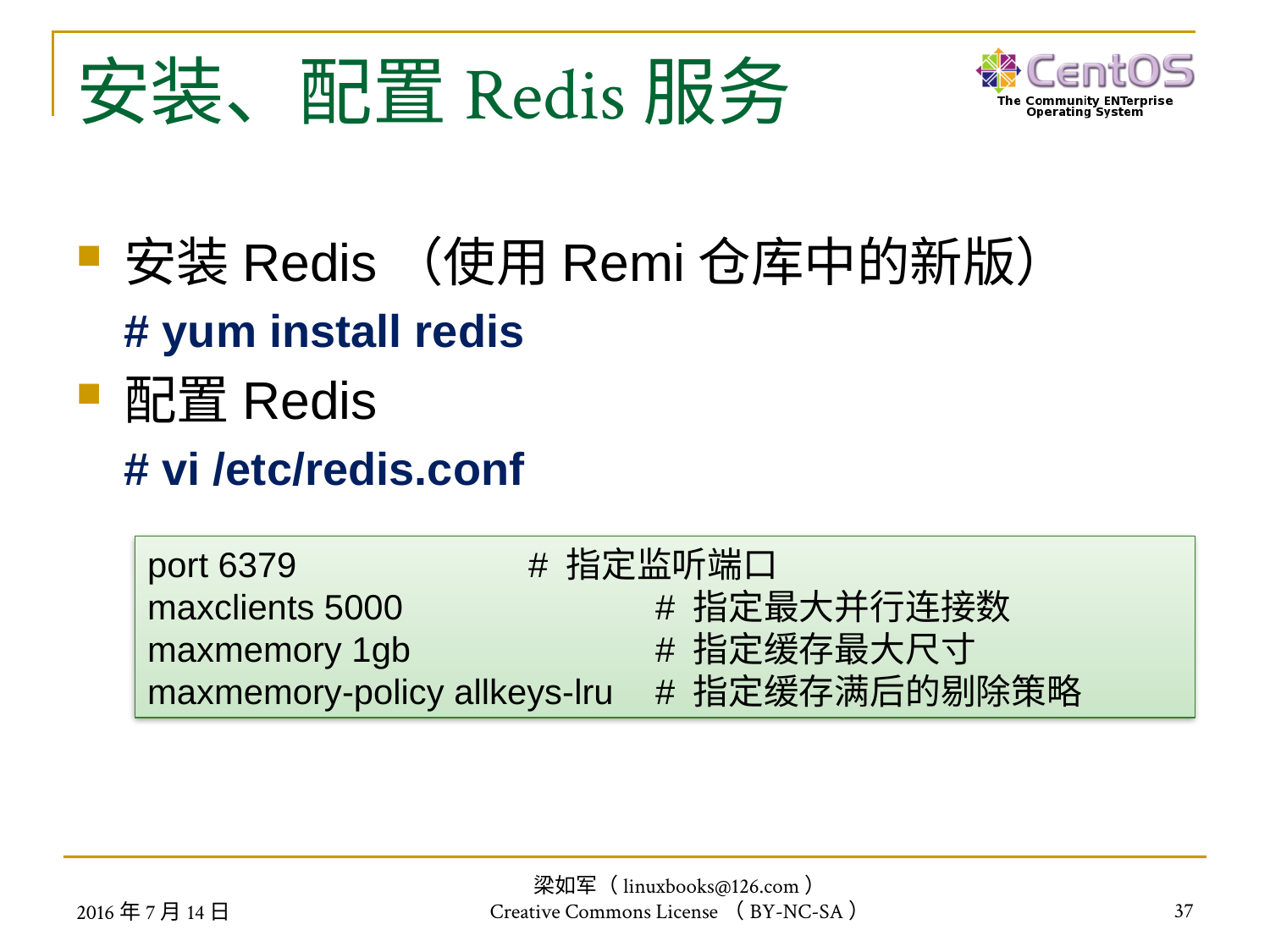

# 安装、配置Redis服务
安装Redis（使用Remi仓库中的新版）
# yum install redis
配置Redis
# vi /etc/redis.conf
port 6379		# 指定监听端口
maxclients 5000		# 指定最大并行连接数
maxmemory 1gb		# 指定缓存最大尺寸
maxmemory-policy allkeys-lru	# 指定缓存满后的剔除策略
梁如军（linuxbooks@126.com）
Creative Commons License（BY-NC-SA）
2016年7月14日
37